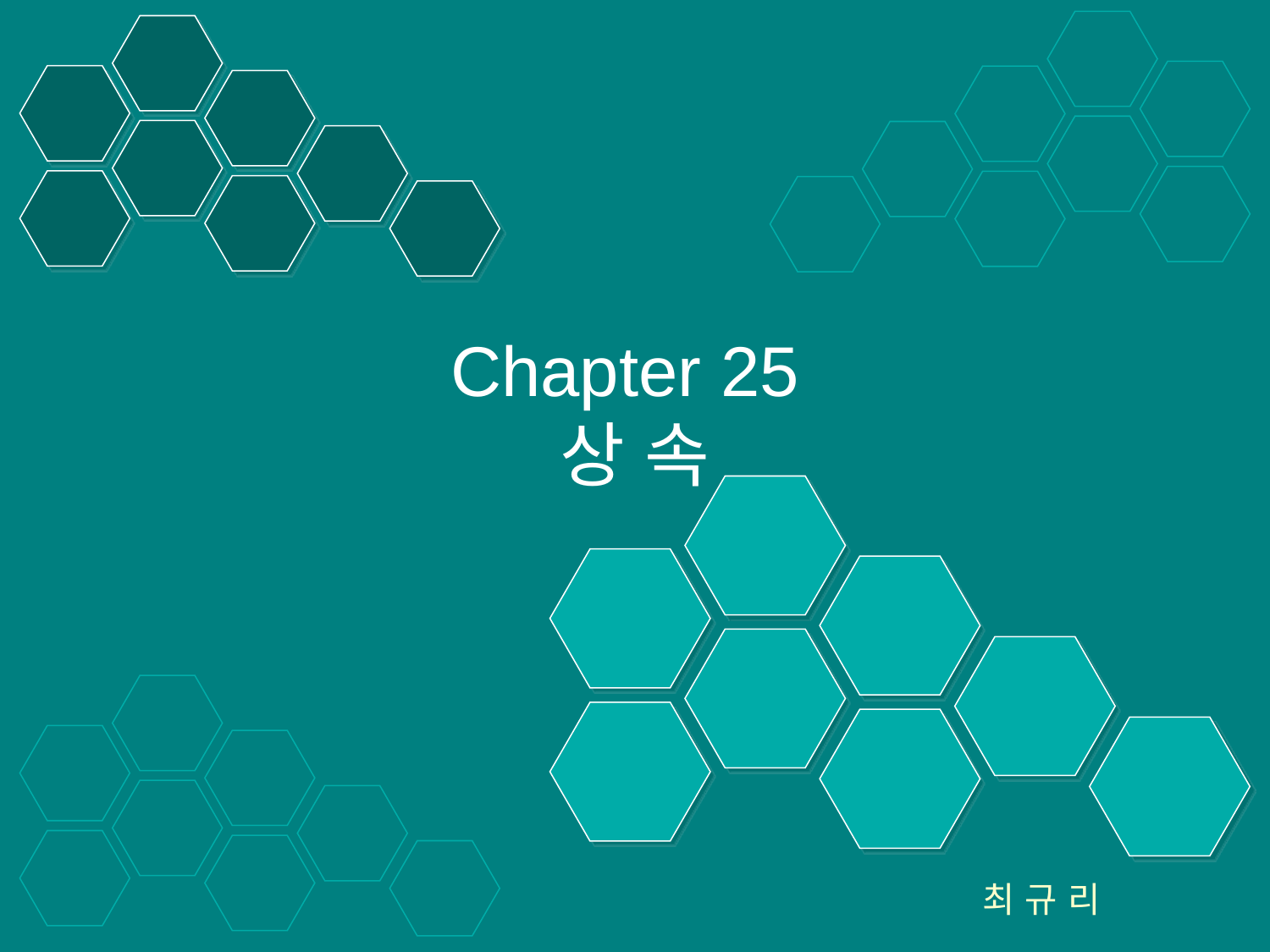

# Chapter 25 상 속
최 규 리